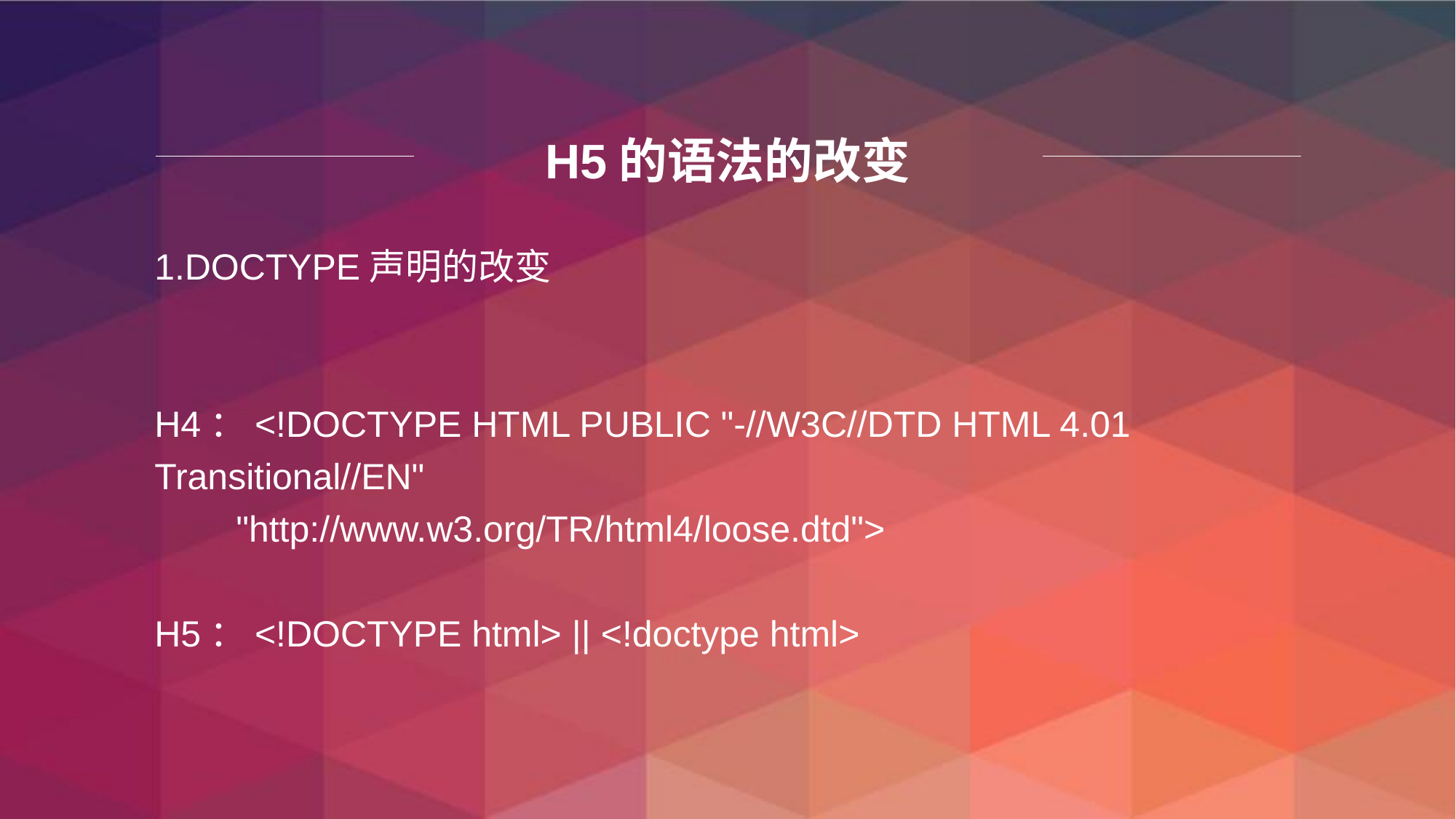

# H5的语法的改变
1.DOCTYPE声明的改变

H4：<!DOCTYPE HTML PUBLIC "-//W3C//DTD HTML 4.01 Transitional//EN"
        "http://www.w3.org/TR/html4/loose.dtd">

H5：<!DOCTYPE html> || <!doctype html>